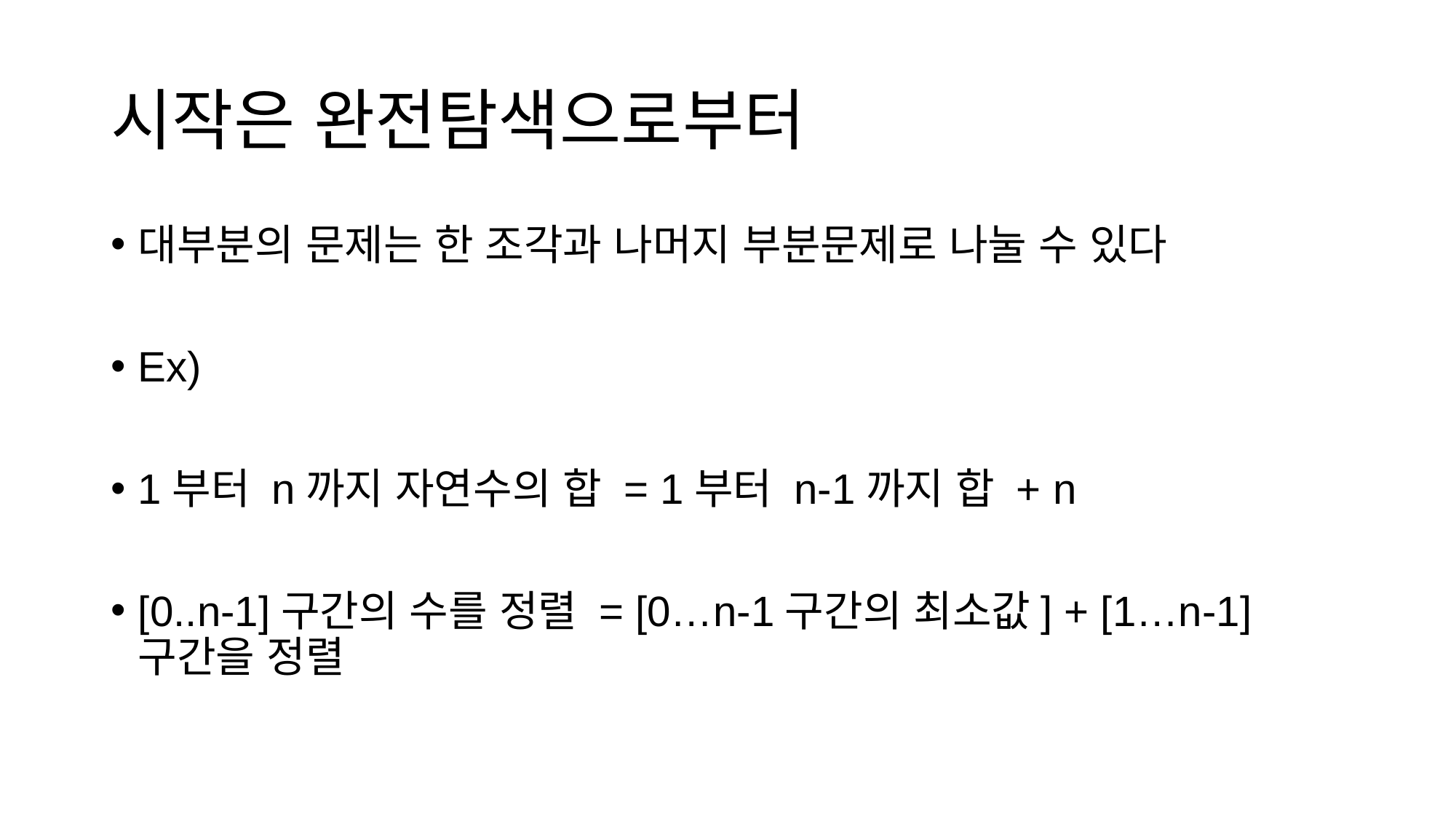

# 시작은 완전탐색으로부터
대부분의 문제는 한 조각과 나머지 부분문제로 나눌 수 있다

Ex)

1부터 n까지 자연수의 합 = 1부터 n-1까지 합 + n

[0..n-1]구간의 수를 정렬 = [0…n-1구간의 최소값] + [1…n-1]구간을 정렬